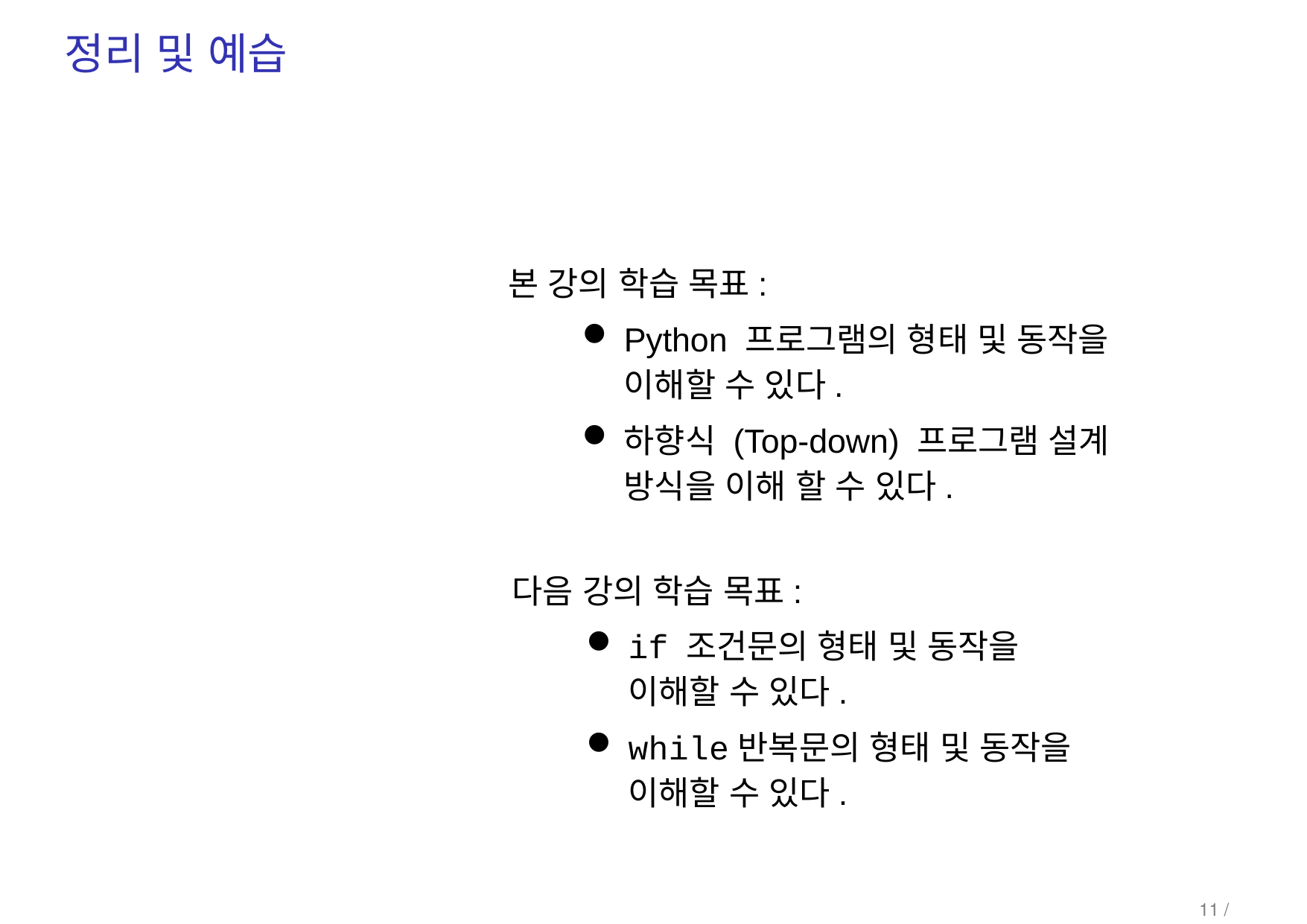

# 정리 및 예습
본 강의 학습 목표:
Python 프로그램의 형태 및 동작을 이해할 수 있다.
하향식 (Top-down) 프로그램 설계 방식을 이해 할 수 있다.
다음 강의 학습 목표:
if 조건문의 형태 및 동작을 이해할 수 있다.
while반복문의 형태 및 동작을 이해할 수 있다.
11 / 11